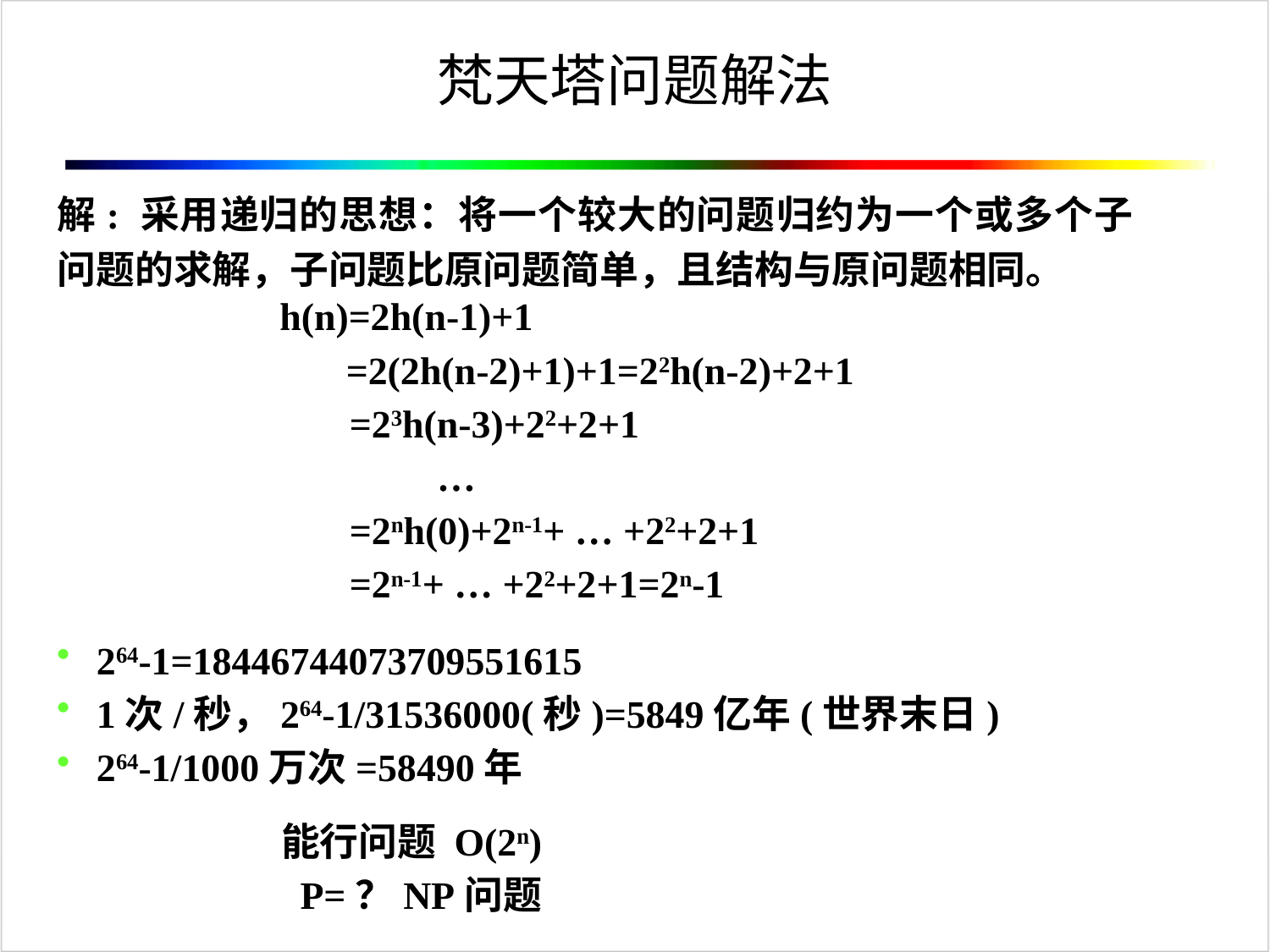

# 梵天塔问题解法
解: 采用递归的思想：将一个较大的问题归约为一个或多个子问题的求解，子问题比原问题简单，且结构与原问题相同。
                       h(n)=2h(n-1)+1
 =2(2h(n-2)+1)+1=22h(n-2)+2+1
                              =23h(n-3)+22+2+1
                                       …
                              =2nh(0)+2n-1+ … +22+2+1
                              =2n-1+ … +22+2+1=2n-1
 264-1=18446744073709551615
 1次/秒，264-1/31536000(秒)=5849亿年(世界末日)
 264-1/1000万次=58490年
                          能行问题 O(2n)
                         P=？NP问题